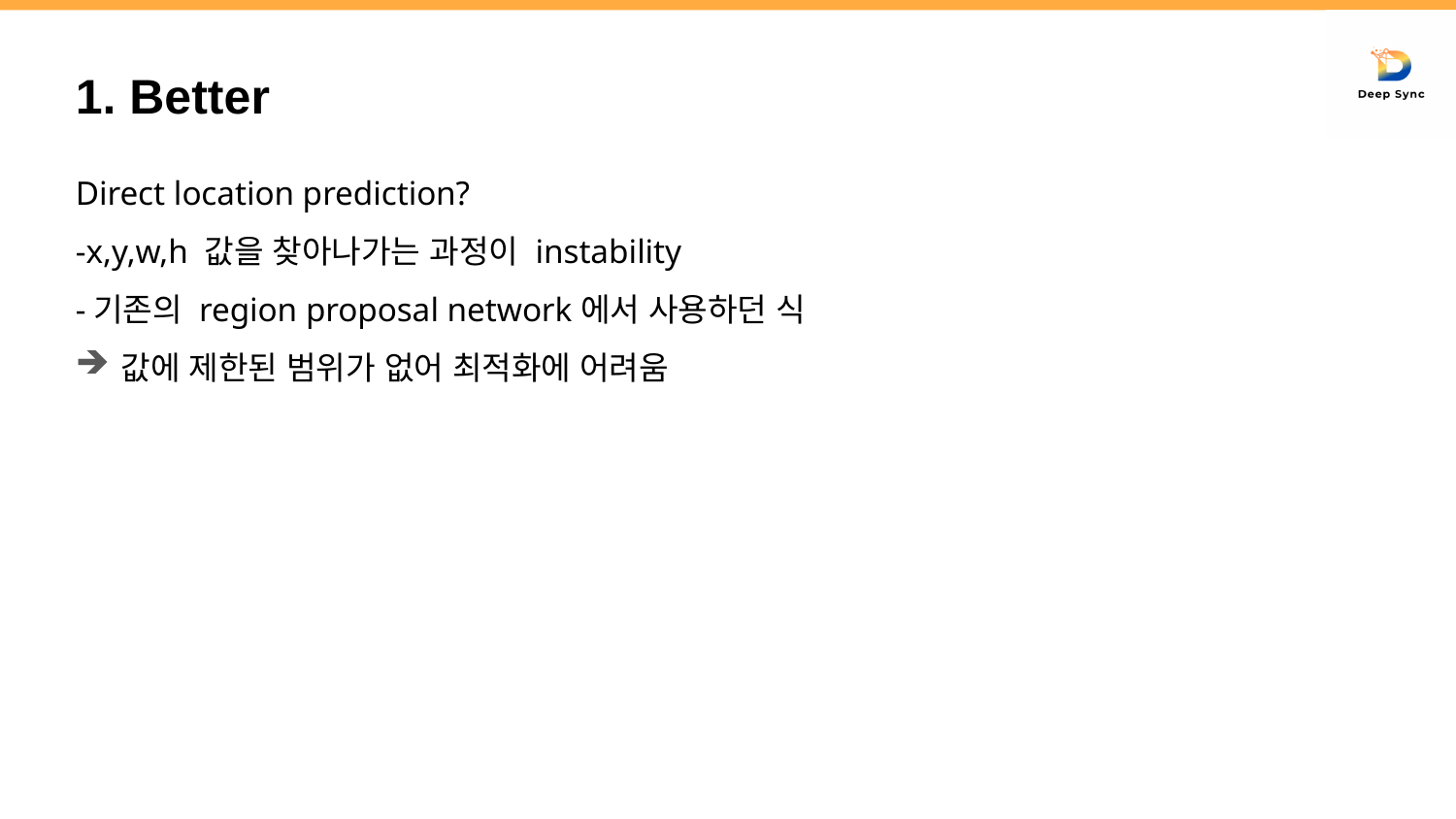

# 1. Better
Direct location prediction?
-x,y,w,h 값을 찾아나가는 과정이 instability
-기존의 region proposal network에서 사용하던 식
값에 제한된 범위가 없어 최적화에 어려움